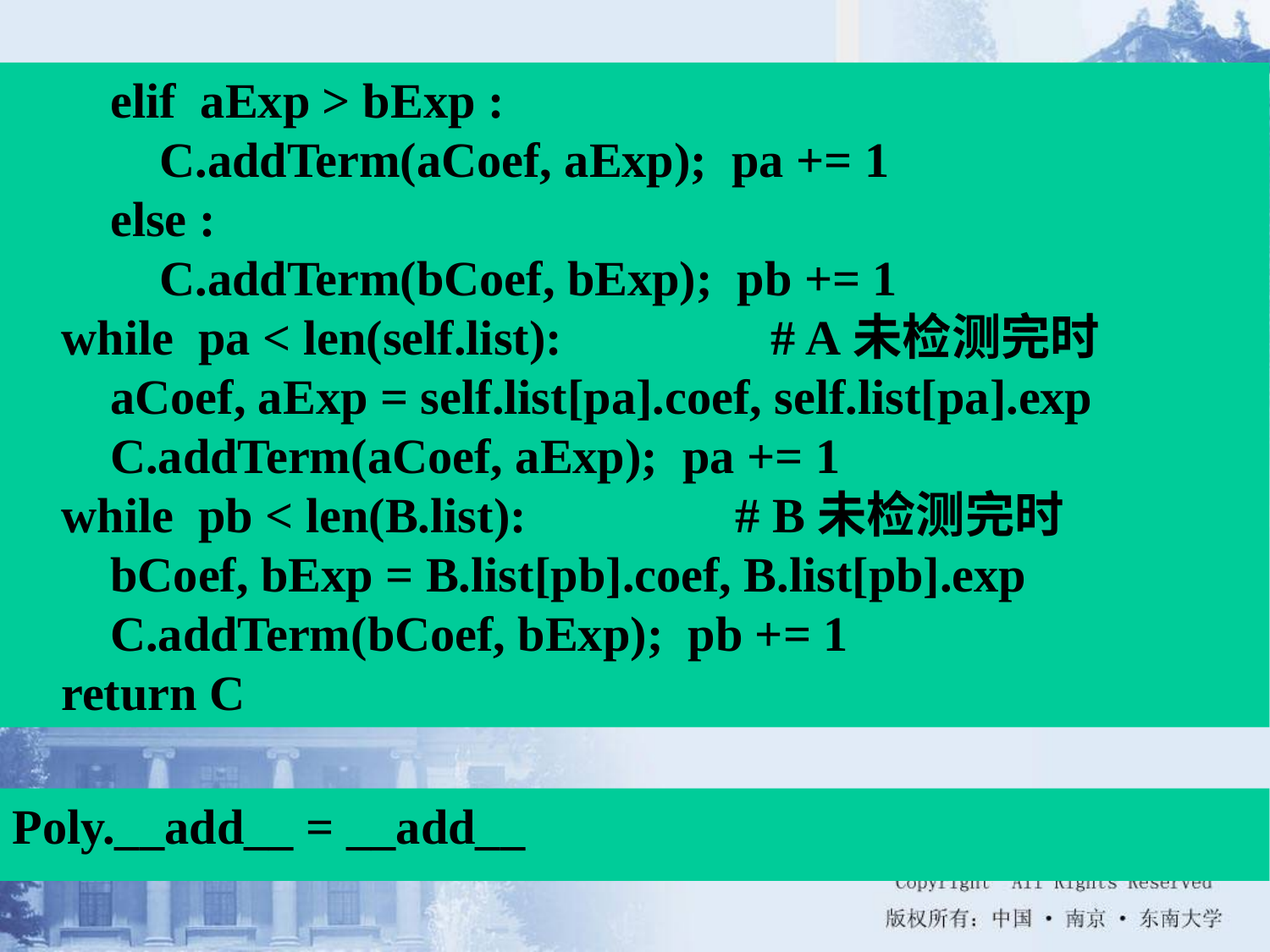

elif  aExp > bExp :
            C.addTerm(aCoef, aExp);  pa += 1
        else :
            C.addTerm(bCoef, bExp);  pb += 1
    while  pa < len(self.list):                 # A未检测完时
        aCoef, aExp = self.list[pa].coef, self.list[pa].exp
        C.addTerm(aCoef, aExp);  pa += 1
    while  pb < len(B.list):                 # B未检测完时
        bCoef, bExp = B.list[pb].coef, B.list[pb].exp
        C.addTerm(bCoef, bExp);  pb += 1
    return C
Poly.__add__ = __add__